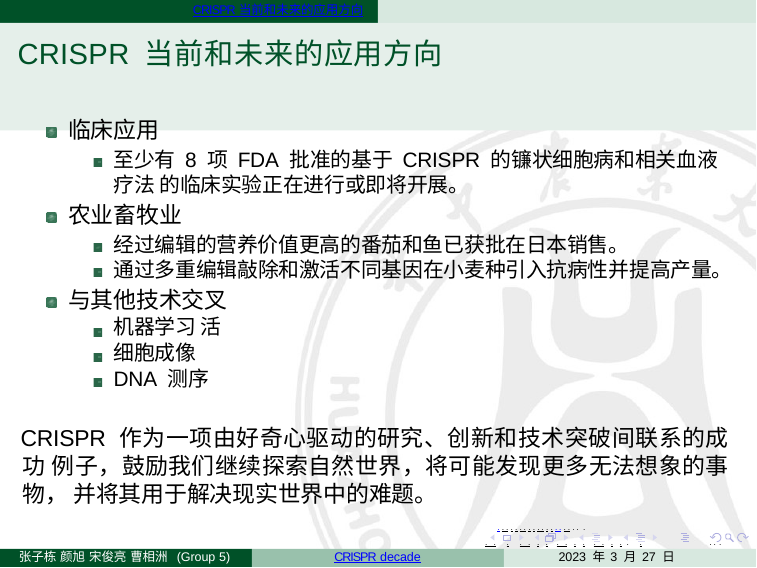

CRISPR 当前和未来的应用方向
# CRISPR 当前和未来的应用方向
临床应用
至少有 8 项 FDA 批准的基于 CRISPR 的镰状细胞病和相关血液疗法 的临床实验正在进行或即将开展。
农业畜牧业
经过编辑的营养价值更高的番茄和鱼已获批在日本销售。
通过多重编辑敲除和激活不同基因在小麦种引入抗病性并提高产量。
与其他技术交叉 机器学习 活细胞成像 DNA 测序

CRISPR 作为一项由好奇心驱动的研究、创新和技术突破间联系的成功 例子，鼓励我们继续探索自然世界，将可能发现更多无法想象的事物， 并将其用于解决现实世界中的难题。

. . . . . . . . . . . . . . . . . . . .
.   .     .     .   .   .   .    .   .   .   .    .   .   .   . .     .	. . .
2023 年 3 月 27 日	19 / 22
张子栋 颜旭 宋俊亮 曹相洲 (Group 5)
CRISPR decade